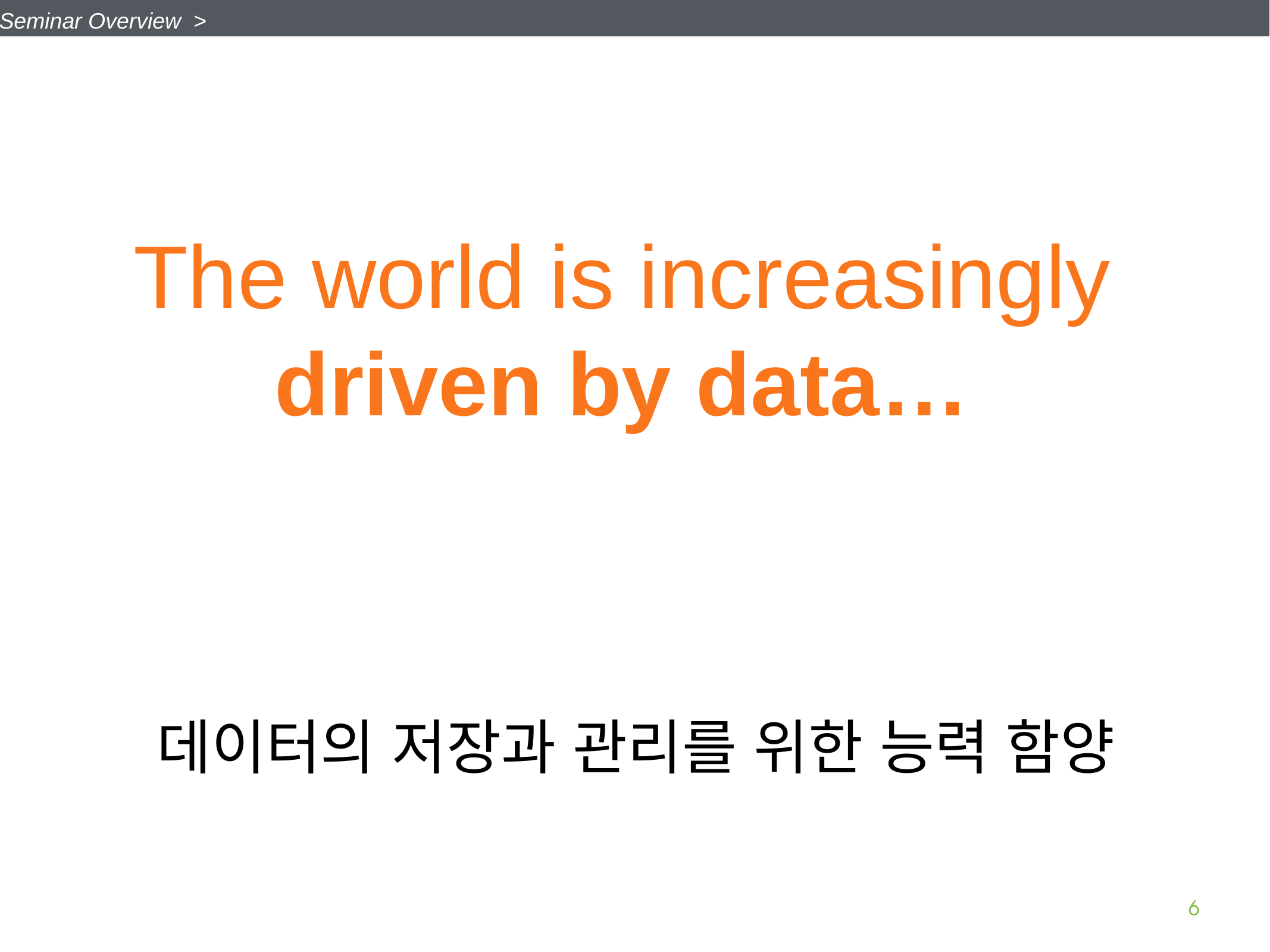

Seminar Overview  >
# The world is increasingly driven by data…
데이터의 저장과 관리를 위한 능력 함양
6